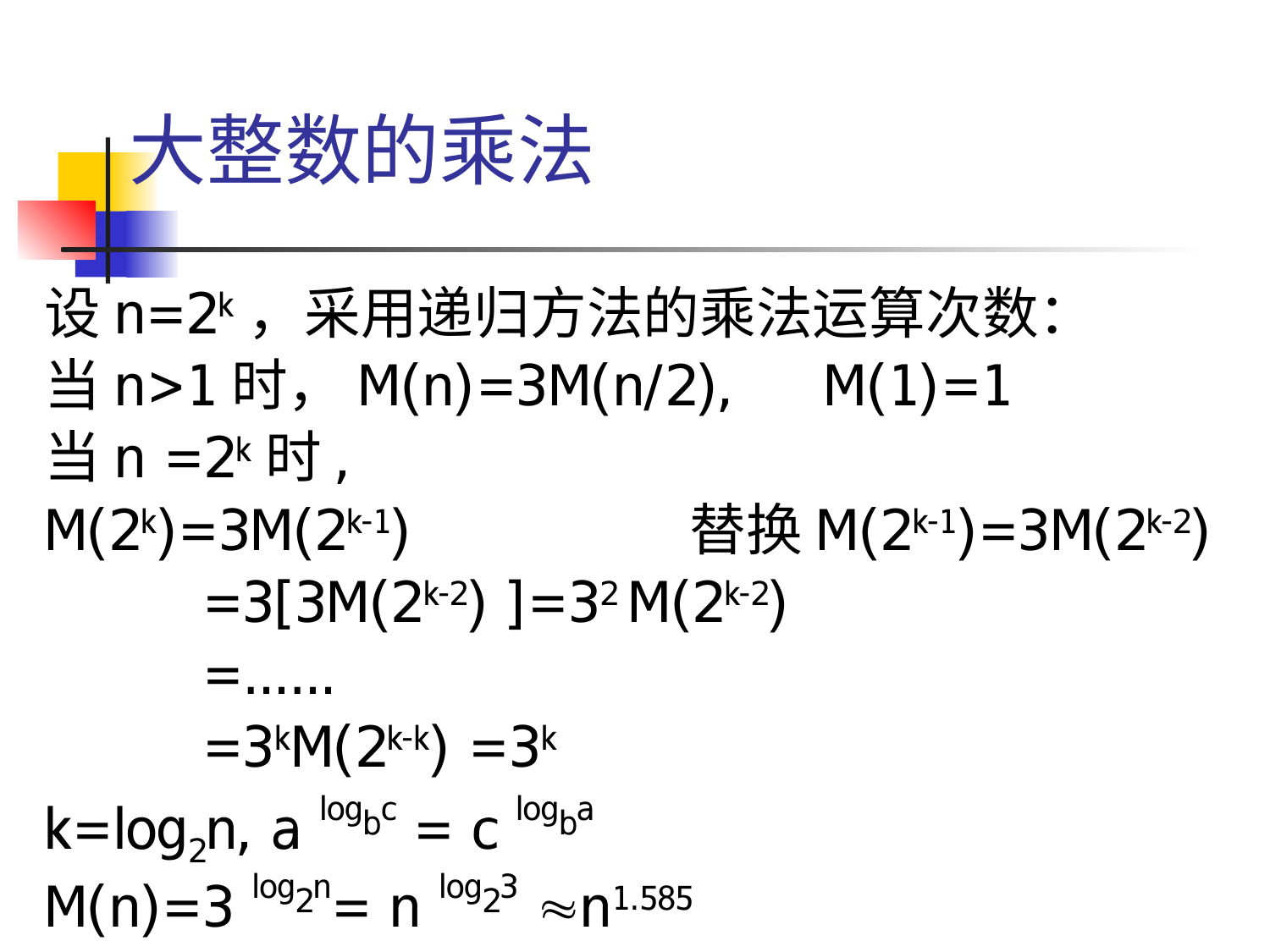

# 大整数的乘法
设n=2k，采用递归方法的乘法运算次数：
当n>1时，M(n)=3M(n/2),     M(1)=1
当n =2k时,
M(2k)=3M(2k-1)               替换M(2k-1)=3M(2k-2)
         =3[3M(2k-2) ]=32 M(2k-2)
         =……
         =3kM(2k-k) =3k
k=log2n, a logbc = c logba
M(n)=3 log2n= n log23 ≈n1.585